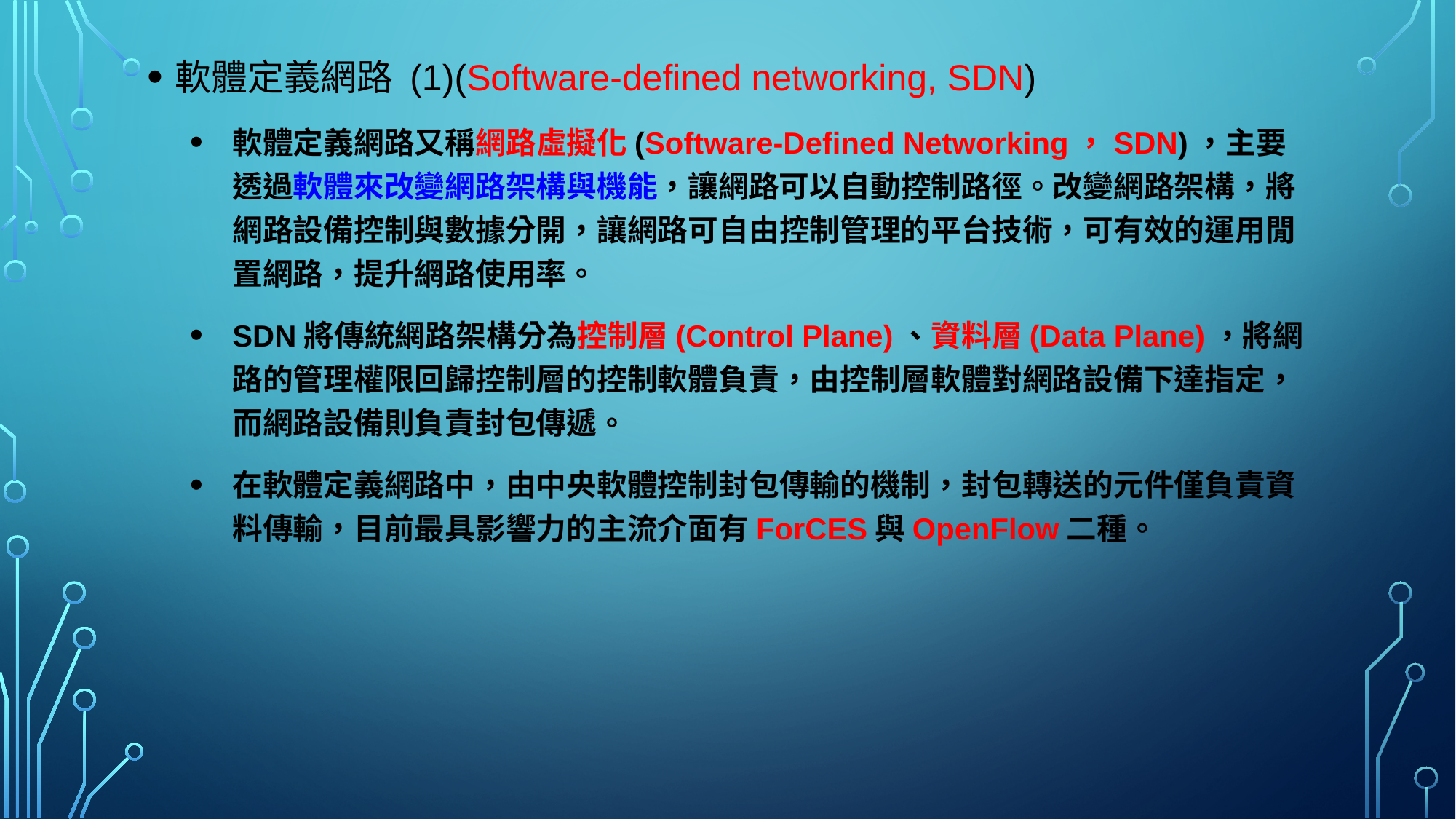

軟體定義網路 (1)(Software-defined networking, SDN)
軟體定義網路又稱網路虛擬化(Software-Defined Networking，SDN)，主要透過軟體來改變網路架構與機能，讓網路可以自動控制路徑。改變網路架構，將網路設備控制與數據分開，讓網路可自由控制管理的平台技術，可有效的運用閒置網路，提升網路使用率。
SDN將傳統網路架構分為控制層(Control Plane)、資料層(Data Plane)，將網路的管理權限回歸控制層的控制軟體負責，由控制層軟體對網路設備下達指定，而網路設備則負責封包傳遞。
在軟體定義網路中，由中央軟體控制封包傳輸的機制，封包轉送的元件僅負責資料傳輸，目前最具影響力的主流介面有ForCES與OpenFlow二種。